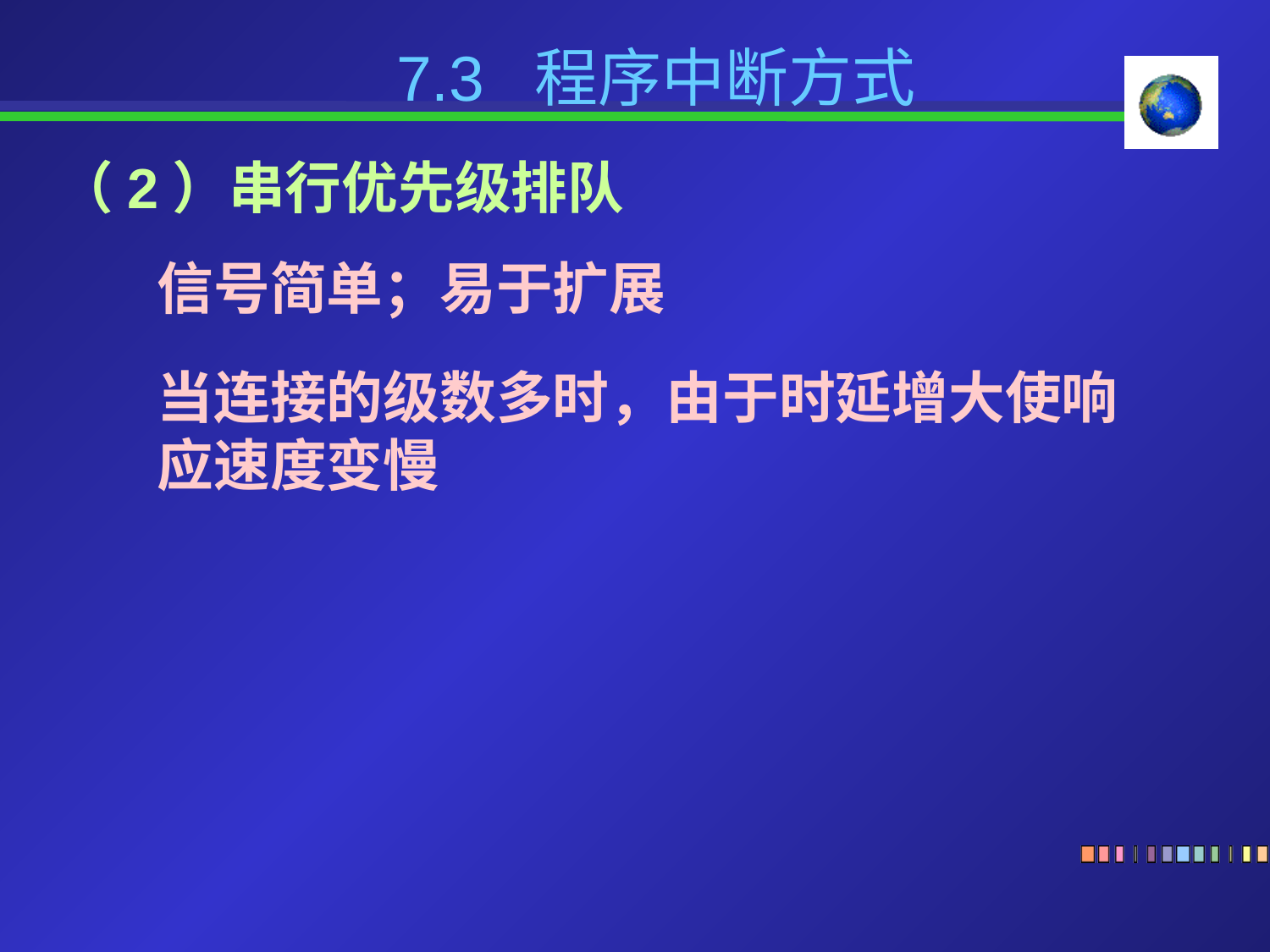

7.3  程序中断方式
（2）串行优先级排队
信号简单；易于扩展
当连接的级数多时，由于时延增大使响应速度变慢
59